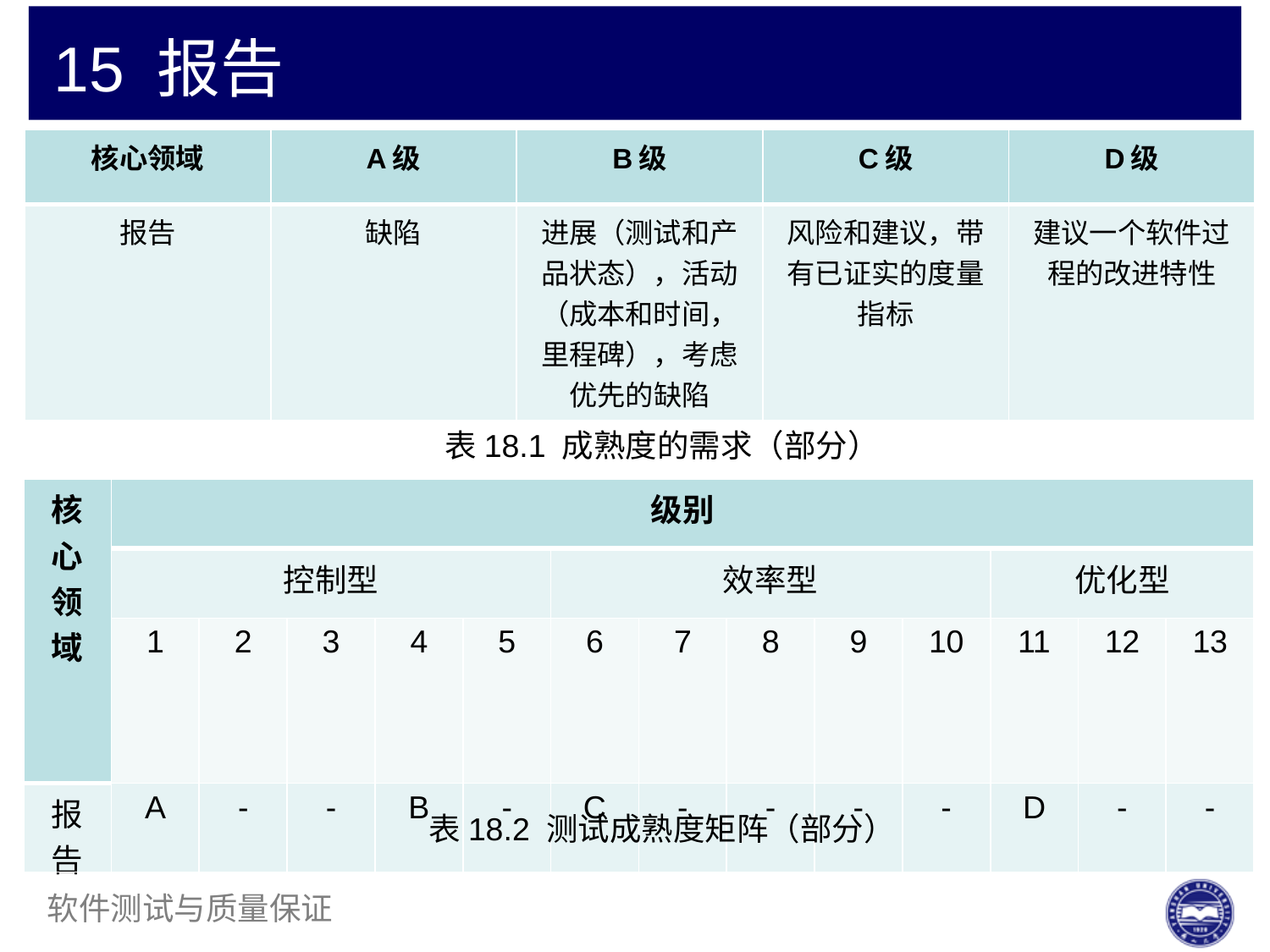

# 15 报告
| 核心领域 | A级 | B级 | C级 | D级 |
| --- | --- | --- | --- | --- |
| 报告 | 缺陷 | 进展（测试和产品状态），活动（成本和时间，里程碑），考虑优先的缺陷 | 风险和建议，带有已证实的度量指标 | 建议一个软件过程的改进特性 |
表18.1 成熟度的需求（部分）
| 核心领域 | 级别 |  |  |  |  |  |  |  |  |  |  |  |  |
| --- | --- | --- | --- | --- | --- | --- | --- | --- | --- | --- | --- | --- | --- |
|  | 控制型 |  |  |  |  | 效率型 |  |  |  |  | 优化型 |  |  |
|  | 1 | 2 | 3 | 4 | 5 | 6 | 7 | 8 | 9 | 10 | 11 | 12 | 13 |
| 报告 | A | - | - | B | - | C | - | - | - | - | D | - | - |
表18.2 测试成熟度矩阵（部分）